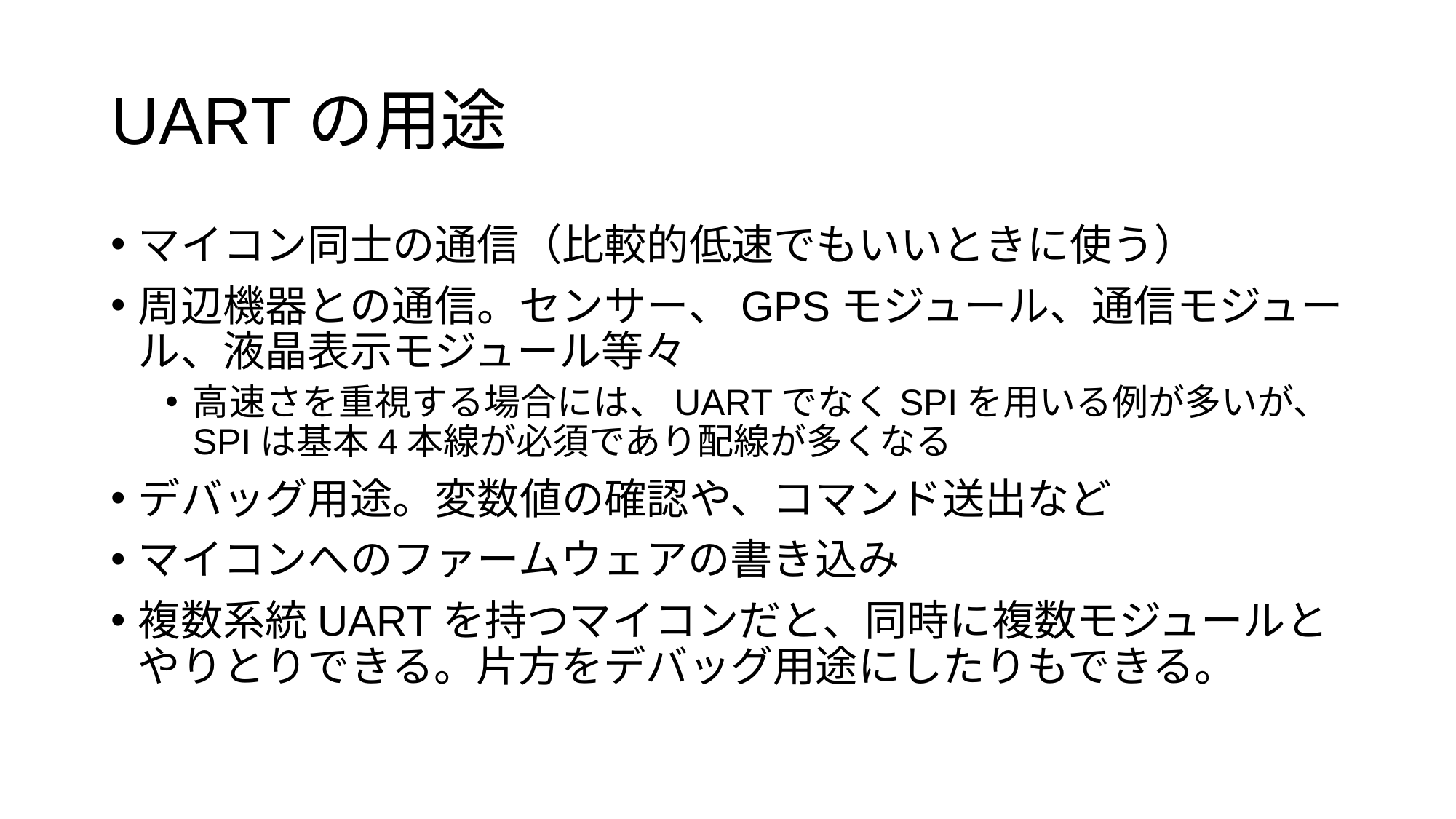

# UARTの用途
マイコン同士の通信（比較的低速でもいいときに使う）
周辺機器との通信。センサー、GPSモジュール、通信モジュール、液晶表示モジュール等々
高速さを重視する場合には、UARTでなくSPIを用いる例が多いが、SPIは基本4本線が必須であり配線が多くなる
デバッグ用途。変数値の確認や、コマンド送出など
マイコンへのファームウェアの書き込み
複数系統UARTを持つマイコンだと、同時に複数モジュールとやりとりできる。片方をデバッグ用途にしたりもできる。